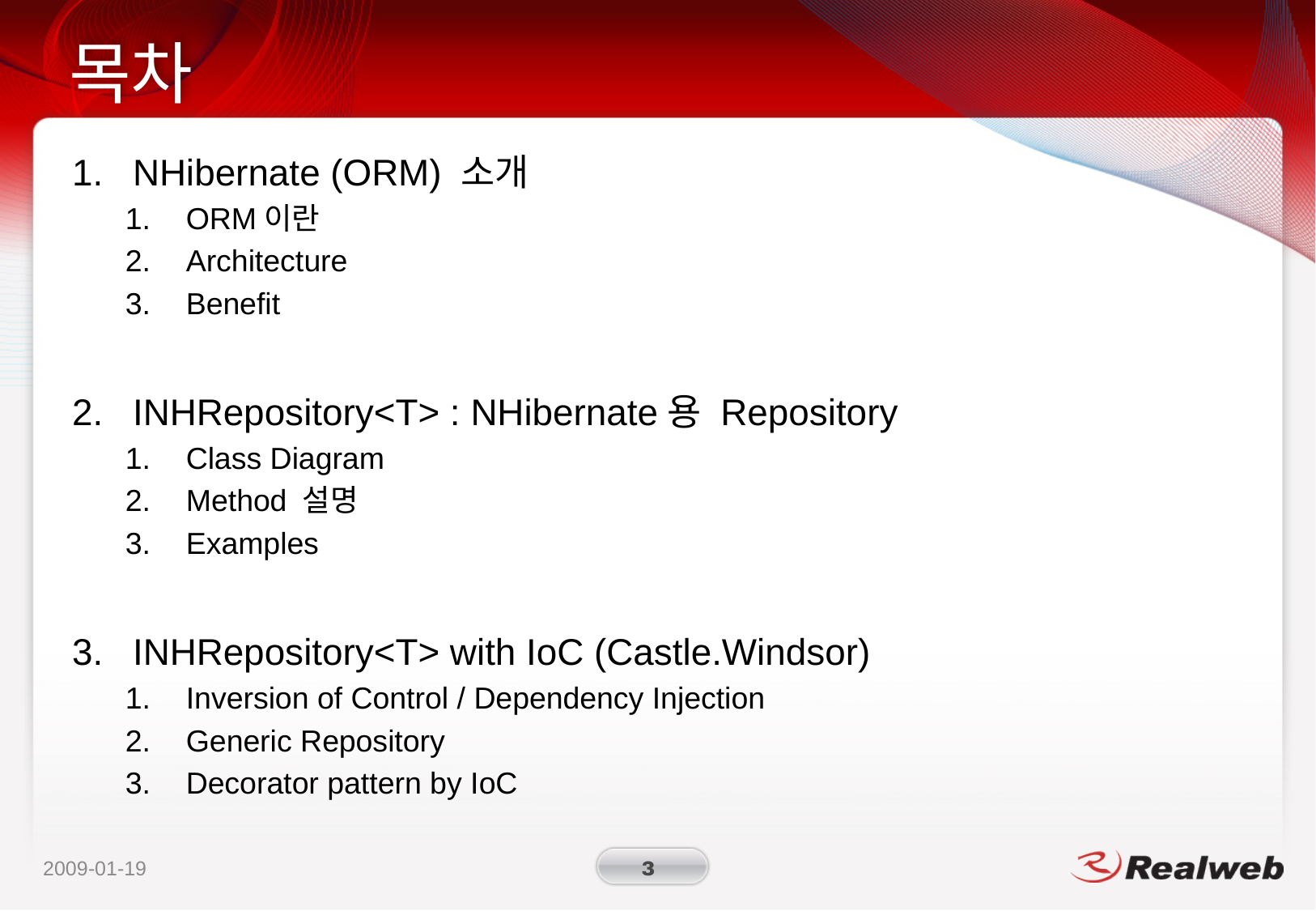

NHibernate (ORM) 소개
ORM이란
Architecture
Benefit

INHRepository<T> : NHibernate용 Repository
Class Diagram
Method 설명
Examples

INHRepository<T> with IoC (Castle.Windsor)
Inversion of Control / Dependency Injection
Generic Repository
Decorator pattern by IoC

2009-01-19
3